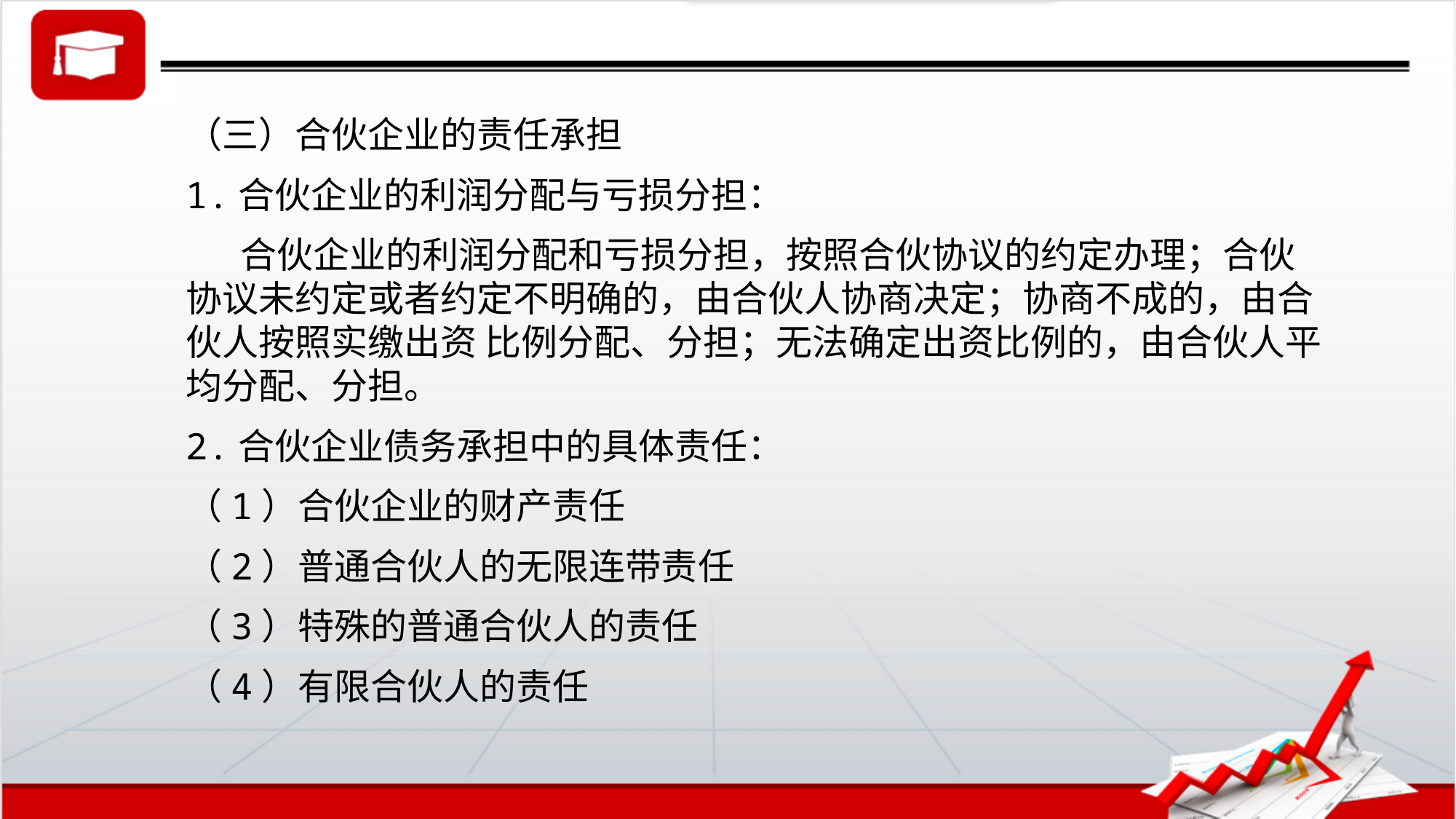

（三）合伙企业的责任承担
1.合伙企业的利润分配与亏损分担：
合伙企业的利润分配和亏损分担，按照合伙协议的约定办理；合伙协议未约定或者约定不明确的，由合伙人协商决定；协商不成的，由合伙人按照实缴出资 比例分配、分担；无法确定出资比例的，由合伙人平均分配、分担。
2.合伙企业债务承担中的具体责任：
（1）合伙企业的财产责任
（2）普通合伙人的无限连带责任
（3）特殊的普通合伙人的责任
（4）有限合伙人的责任